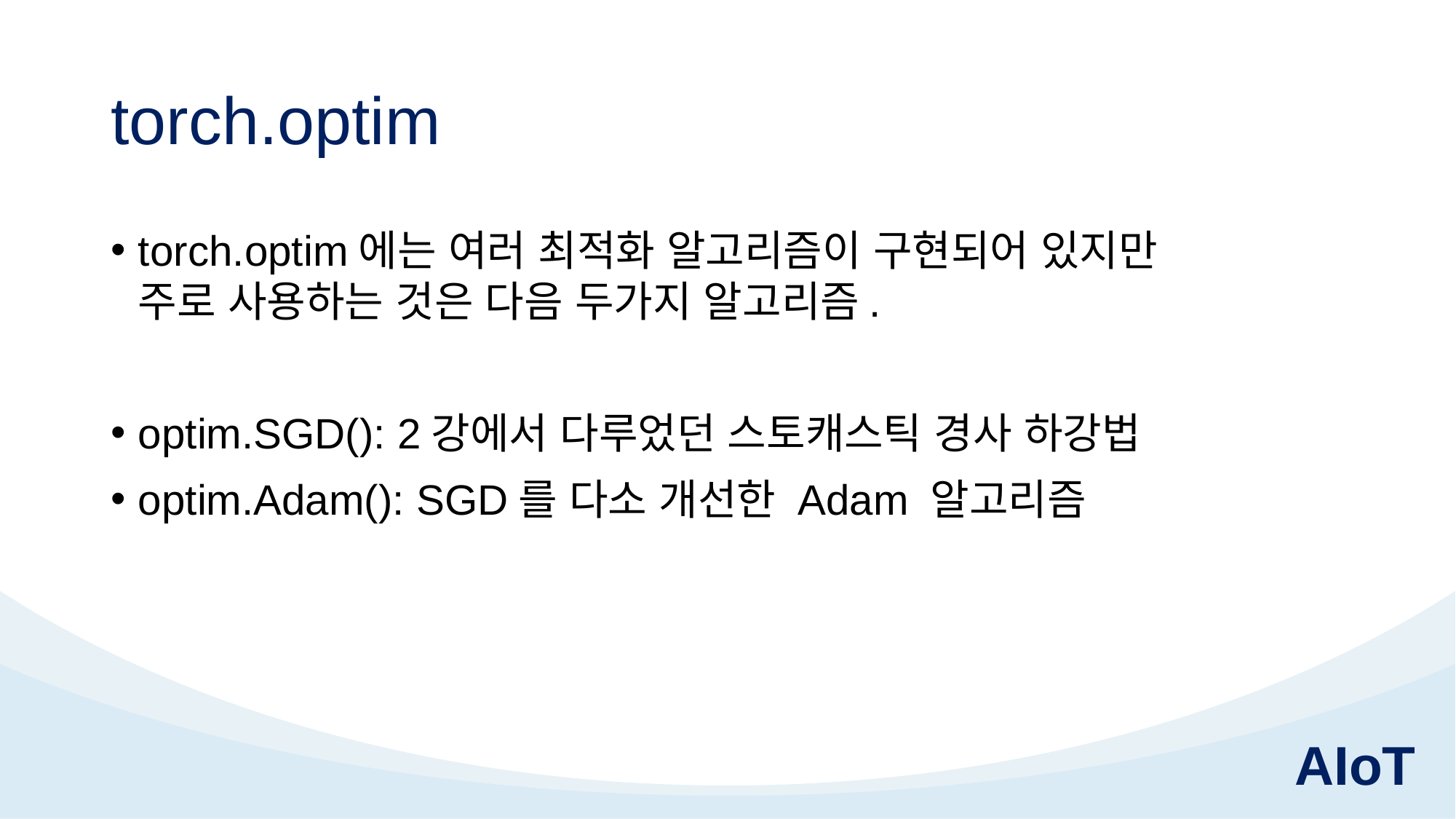

# torch.optim
torch.optim에는 여러 최적화 알고리즘이 구현되어 있지만
주로 사용하는 것은 다음 두가지 알고리즘.

optim.SGD(): 2강에서 다루었던 스토캐스틱 경사 하강법
optim.Adam(): SGD를 다소 개선한 Adam 알고리즘